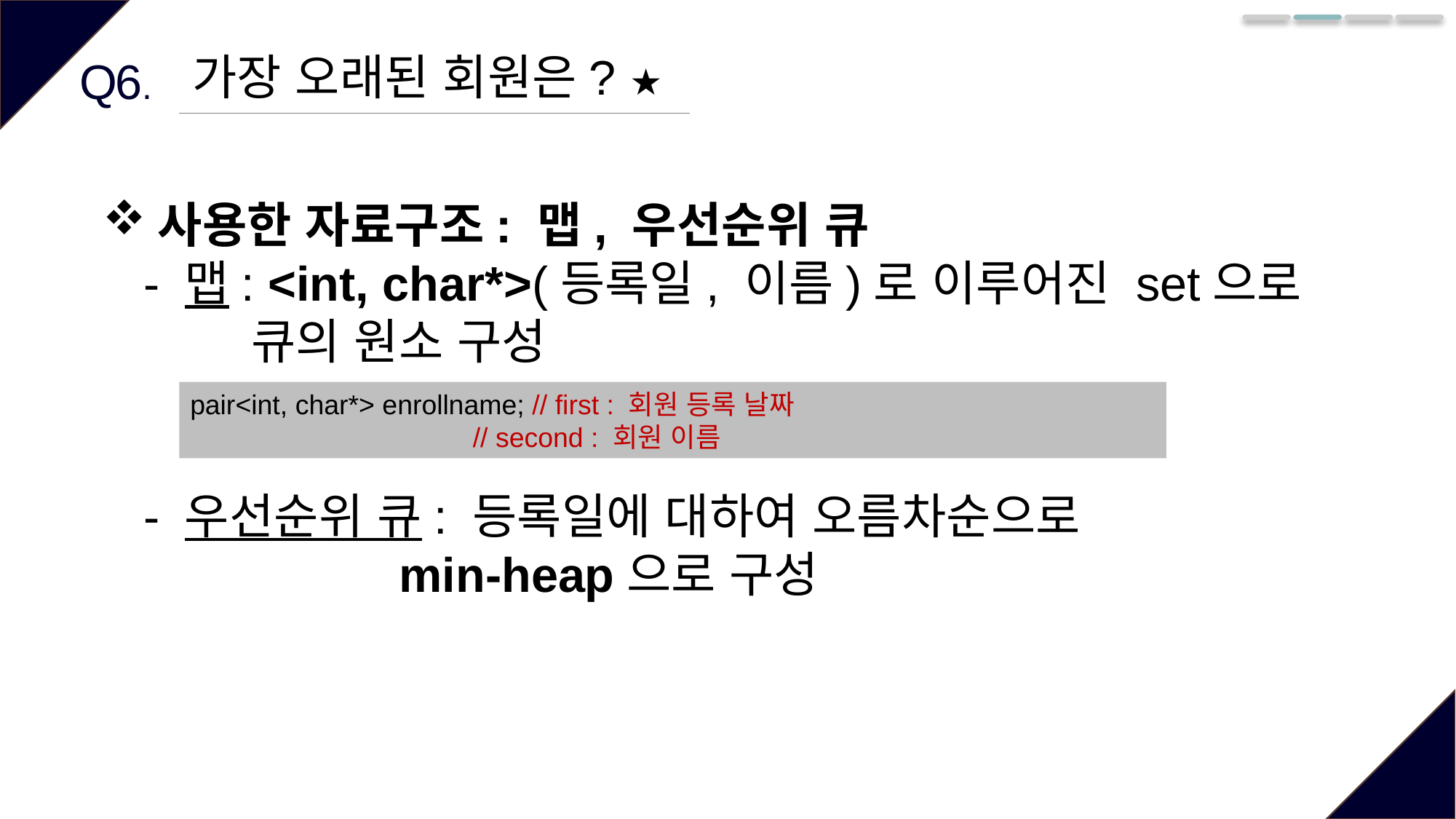

가장 오래된 회원은? ★
Q6.
사용한 자료구조: 맵, 우선순위 큐
   - 맵: <int, char*>(등록일, 이름)로 이루어진 set으로
          큐의 원소 구성

   - 우선순위 큐: 등록일에 대하여 오름차순으로
                      min-heap으로 구성
pair<int, char*> enrollname; // first : 회원 등록 날짜
                                     // second : 회원 이름